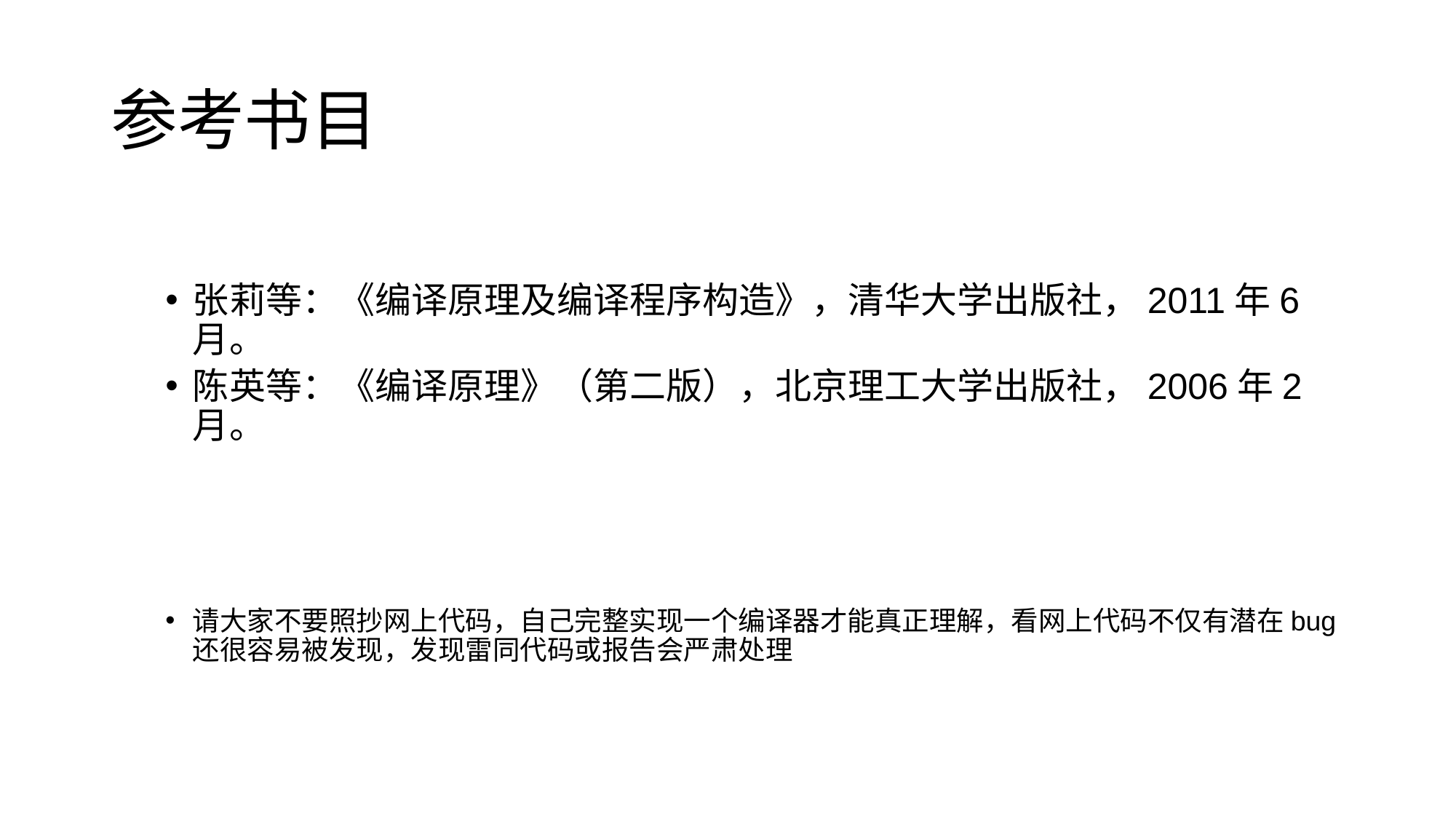

# 参考书目

张莉等：《编译原理及编译程序构造》，清华大学出版社，2011年6月。
陈英等：《编译原理》（第二版），北京理工大学出版社，2006年2月。

请大家不要照抄网上代码，自己完整实现一个编译器才能真正理解，看网上代码不仅有潜在bug还很容易被发现，发现雷同代码或报告会严肃处理